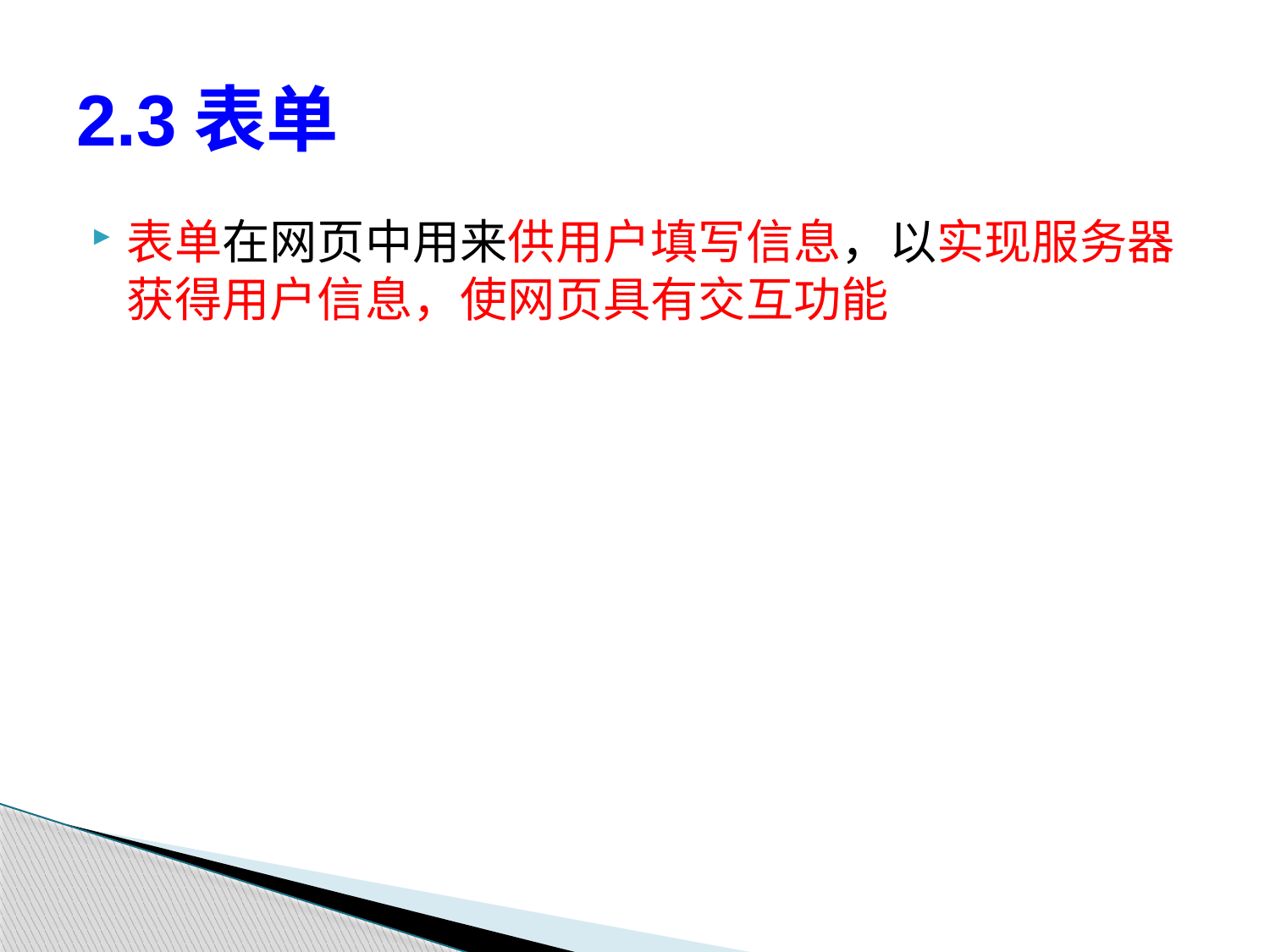

# 2.3表单
表单在网页中用来供用户填写信息，以实现服务器获得用户信息，使网页具有交互功能